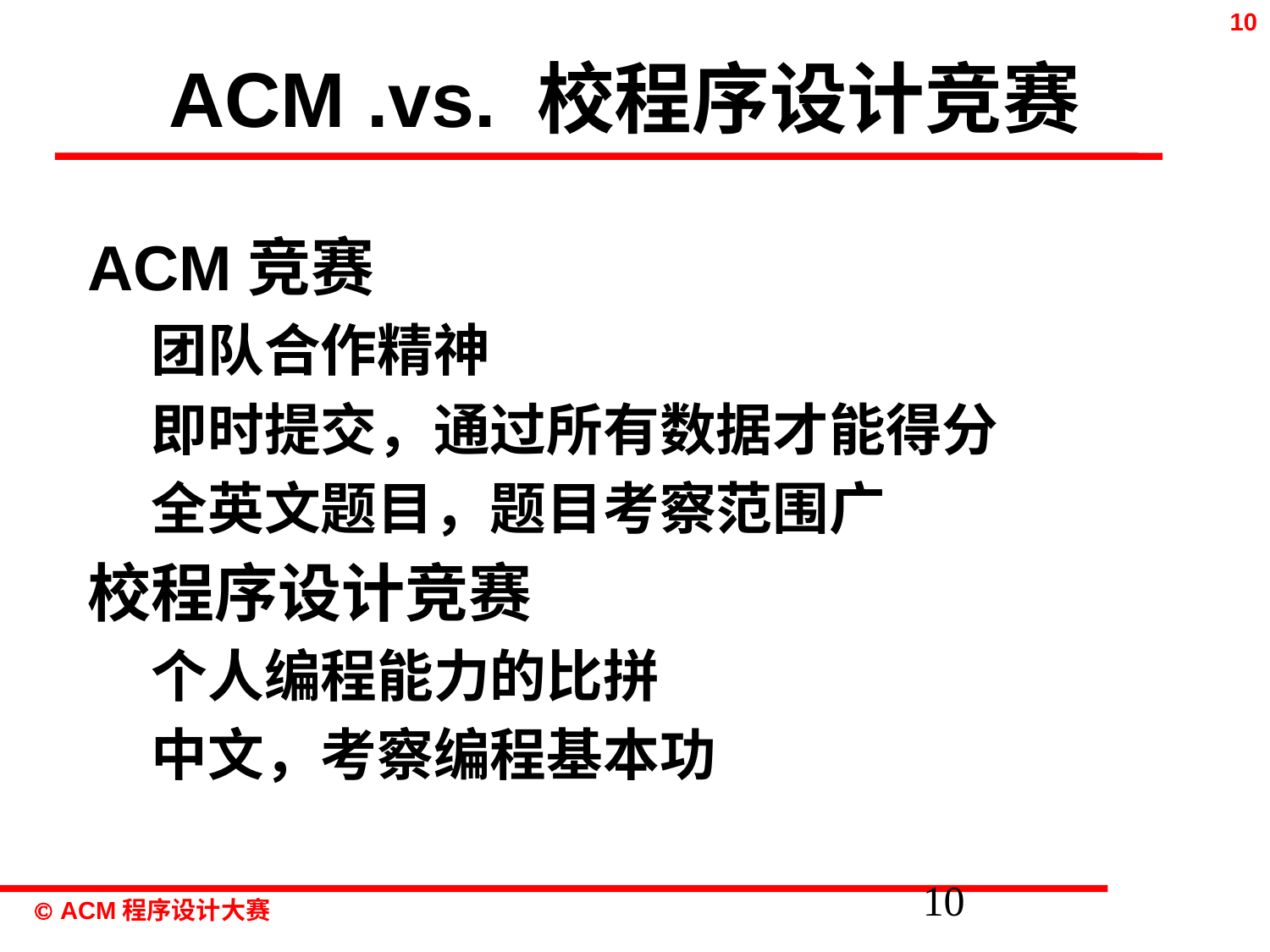

# ACM .vs. 校程序设计竞赛
ACM竞赛
团队合作精神
即时提交，通过所有数据才能得分
全英文题目，题目考察范围广
校程序设计竞赛
个人编程能力的比拼
中文，考察编程基本功
10